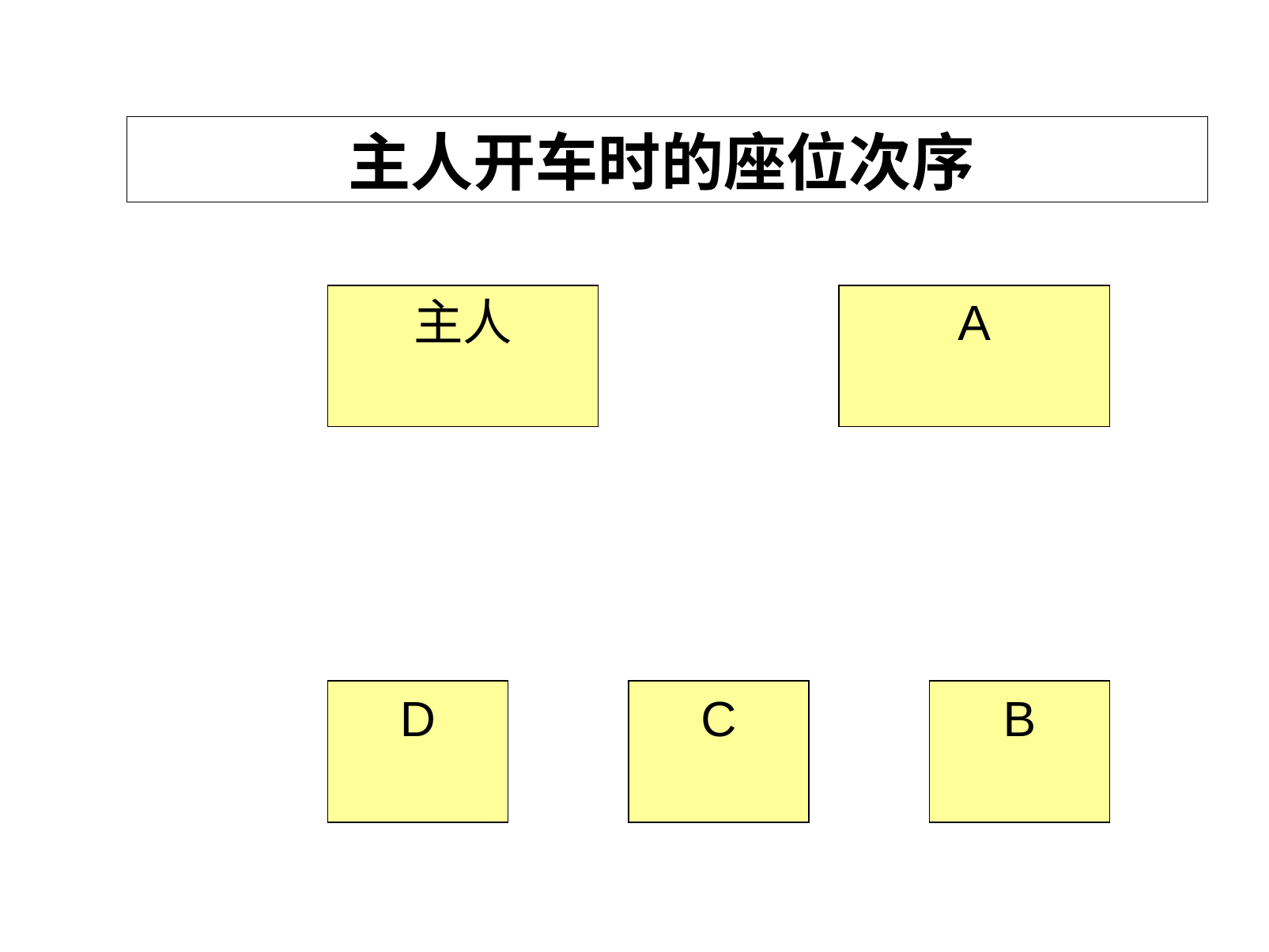

# 主人开车时的座位次序
主人
A
D
C
B